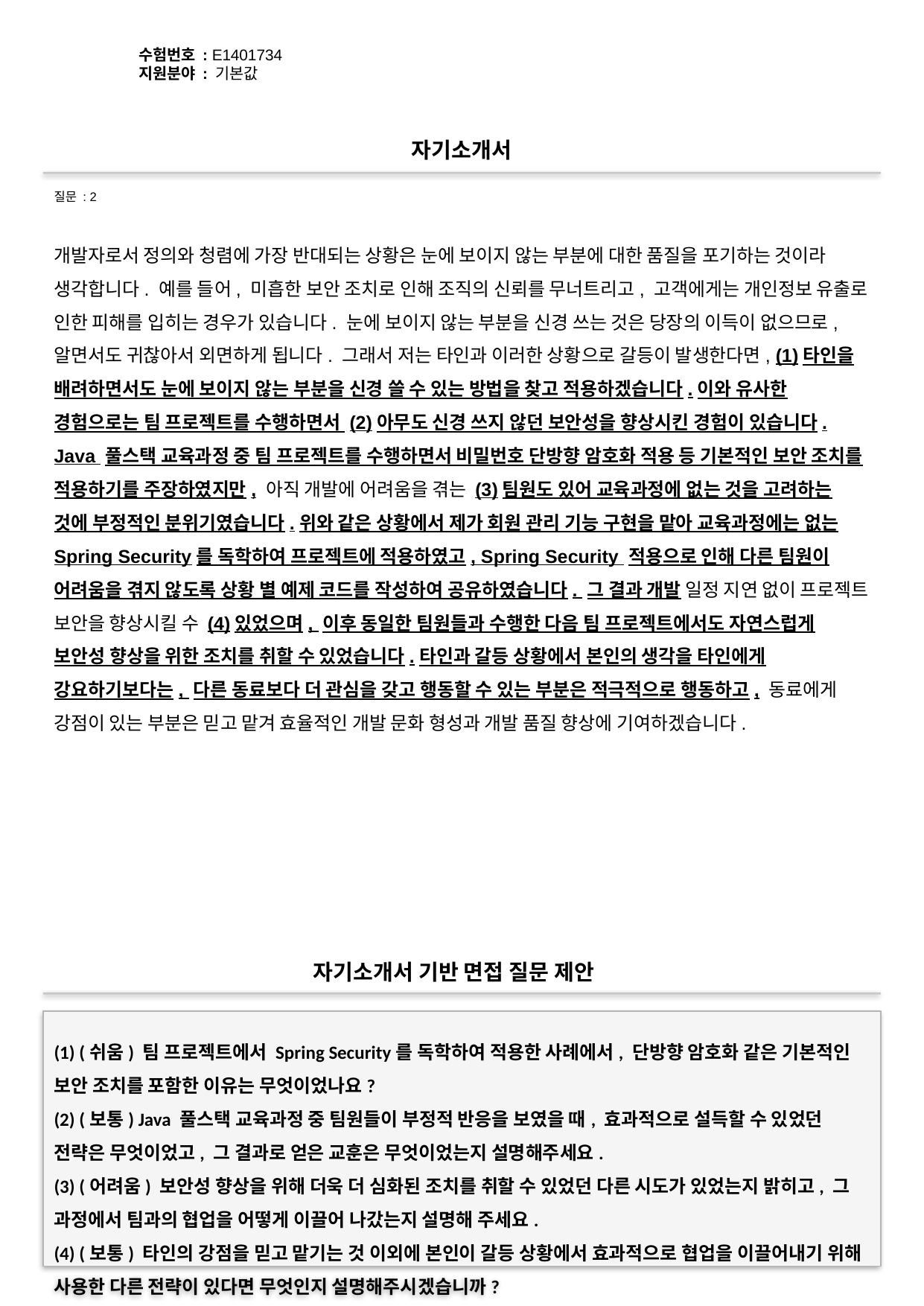

수험번호 : E1401734
지원분야 : 기본값
#

자기소개서

질문 : 2

개발자로서 정의와 청렴에 가장 반대되는 상황은 눈에 보이지 않는 부분에 대한 품질을 포기하는 것이라 생각합니다. 예를 들어, 미흡한 보안 조치로 인해 조직의 신뢰를 무너트리고, 고객에게는 개인정보 유출로 인한 피해를 입히는 경우가 있습니다. 눈에 보이지 않는 부분을 신경 쓰는 것은 당장의 이득이 없으므로, 알면서도 귀찮아서 외면하게 됩니다. 그래서 저는 타인과 이러한 상황으로 갈등이 발생한다면, (1)타인을 배려하면서도 눈에 보이지 않는 부분을 신경 쓸 수 있는 방법을 찾고 적용하겠습니다.이와 유사한 경험으로는 팀 프로젝트를 수행하면서 (2)아무도 신경 쓰지 않던 보안성을 향상시킨 경험이 있습니다. Java 풀스택 교육과정 중 팀 프로젝트를 수행하면서 비밀번호 단방향 암호화 적용 등 기본적인 보안 조치를 적용하기를 주장하였지만, 아직 개발에 어려움을 겪는 (3)팀원도 있어 교육과정에 없는 것을 고려하는 것에 부정적인 분위기였습니다.위와 같은 상황에서 제가 회원 관리 기능 구현을 맡아 교육과정에는 없는 Spring Security를 독학하여 프로젝트에 적용하였고, Spring Security 적용으로 인해 다른 팀원이 어려움을 겪지 않도록 상황 별 예제 코드를 작성하여 공유하였습니다. 그 결과 개발 일정 지연 없이 프로젝트 보안을 향상시킬 수 (4)있었으며, 이후 동일한 팀원들과 수행한 다음 팀 프로젝트에서도 자연스럽게 보안성 향상을 위한 조치를 취할 수 있었습니다.타인과 갈등 상황에서 본인의 생각을 타인에게 강요하기보다는, 다른 동료보다 더 관심을 갖고 행동할 수 있는 부분은 적극적으로 행동하고, 동료에게 강점이 있는 부분은 믿고 맡겨 효율적인 개발 문화 형성과 개발 품질 향상에 기여하겠습니다.

자기소개서 기반 면접 질문 제안

(1) (쉬움) 팀 프로젝트에서 Spring Security를 독학하여 적용한 사례에서, 단방향 암호화 같은 기본적인 보안 조치를 포함한 이유는 무엇이었나요?
(2) (보통) Java 풀스택 교육과정 중 팀원들이 부정적 반응을 보였을 때, 효과적으로 설득할 수 있었던 전략은 무엇이었고, 그 결과로 얻은 교훈은 무엇이었는지 설명해주세요.
(3) (어려움) 보안성 향상을 위해 더욱 더 심화된 조치를 취할 수 있었던 다른 시도가 있었는지 밝히고, 그 과정에서 팀과의 협업을 어떻게 이끌어 나갔는지 설명해 주세요.
(4) (보통) 타인의 강점을 믿고 맡기는 것 이외에 본인이 갈등 상황에서 효과적으로 협업을 이끌어내기 위해 사용한 다른 전략이 있다면 무엇인지 설명해주시겠습니까?